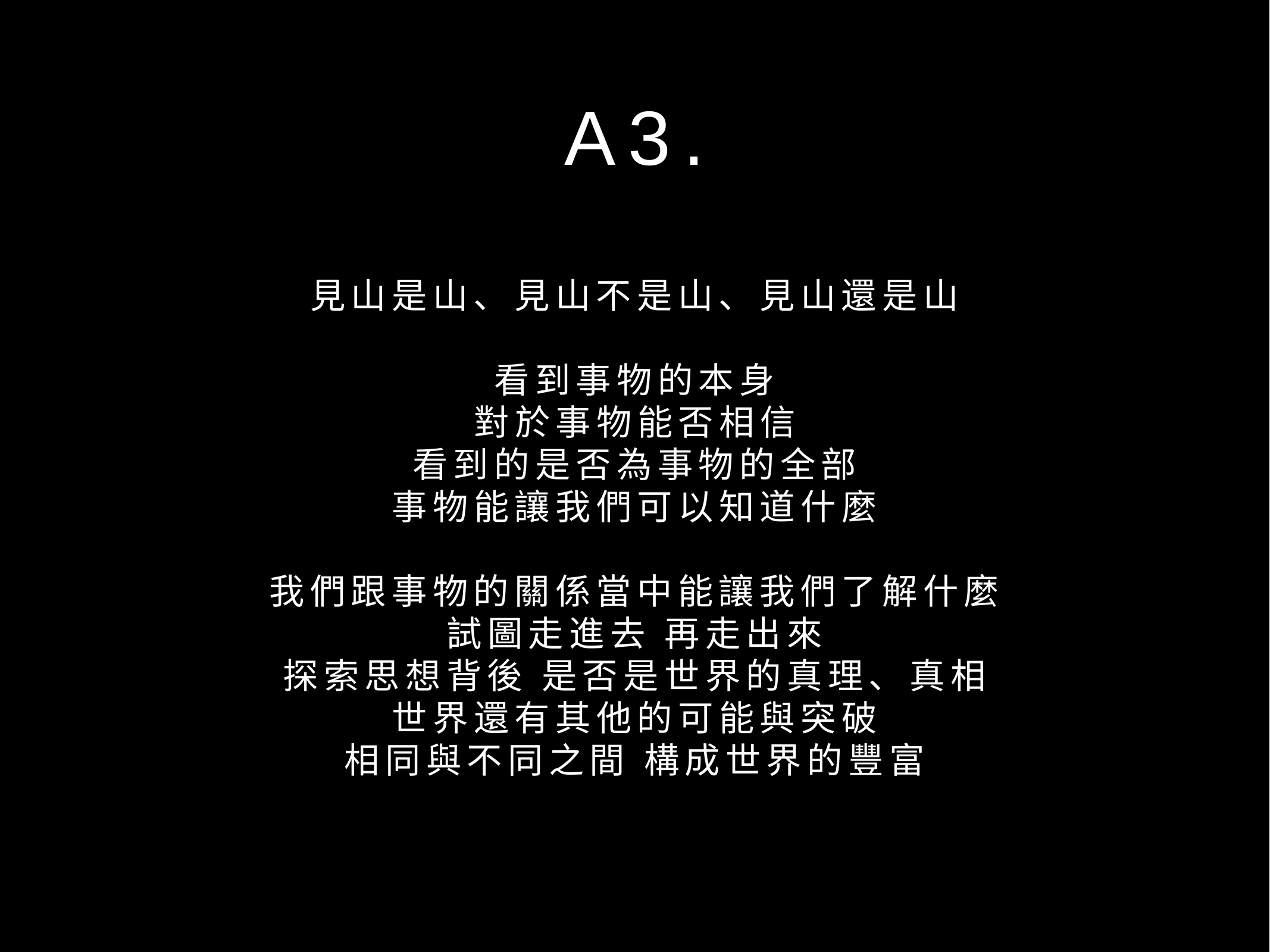

# A3.
見山是山、見山不是山、見山還是山

看到事物的本身
對於事物能否相信
看到的是否為事物的全部
事物能讓我們可以知道什麼

我們跟事物的關係當中能讓我們了解什麼
試圖走進去 再走出來
探索思想背後 是否是世界的真理、真相
世界還有其他的可能與突破
相同與不同之間 構成世界的豐富